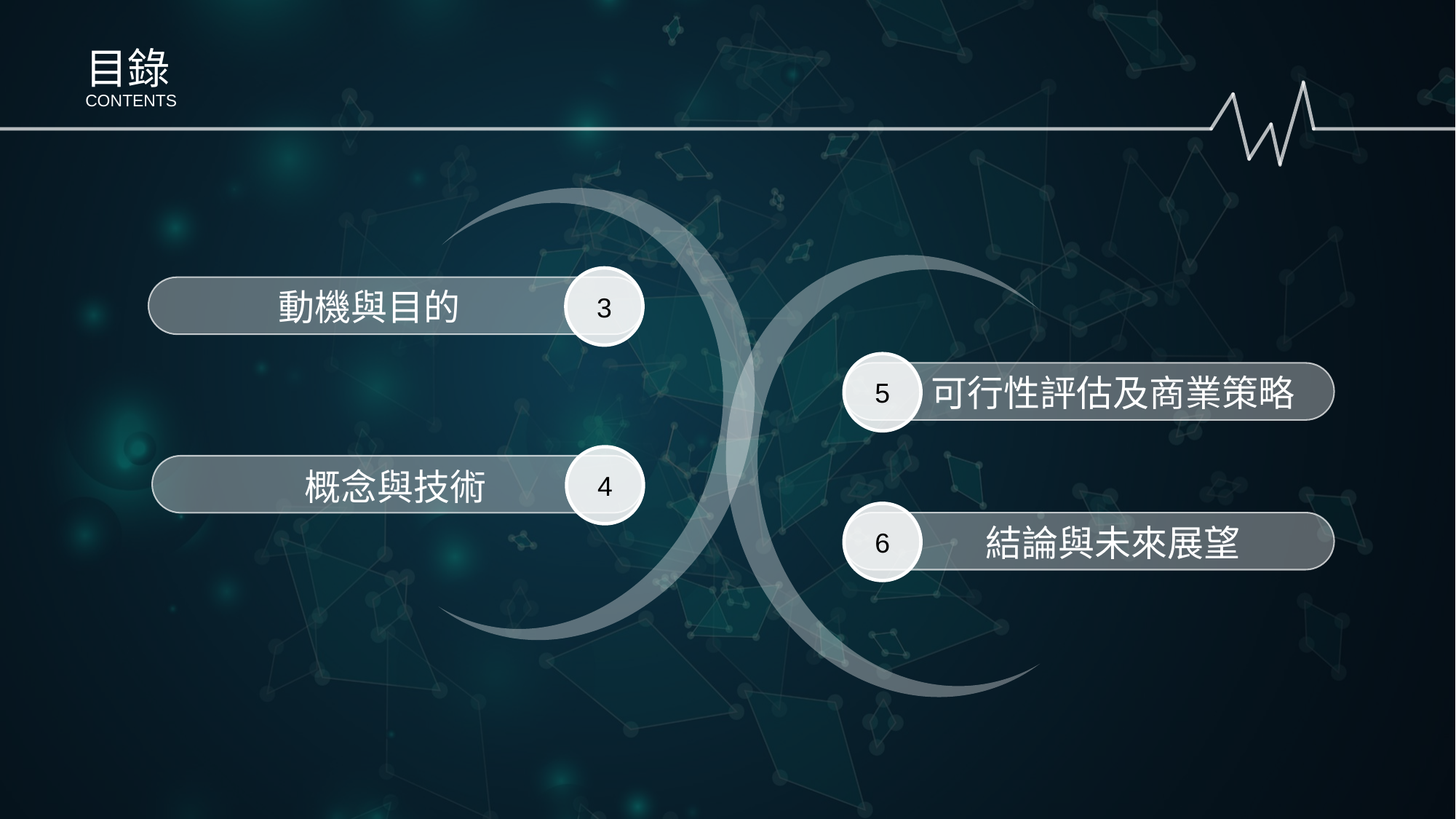

目錄
CONTENTS

3

動機與目的
5

可行性評估及商業策略
4

概念與技術
6

結論與未來展望